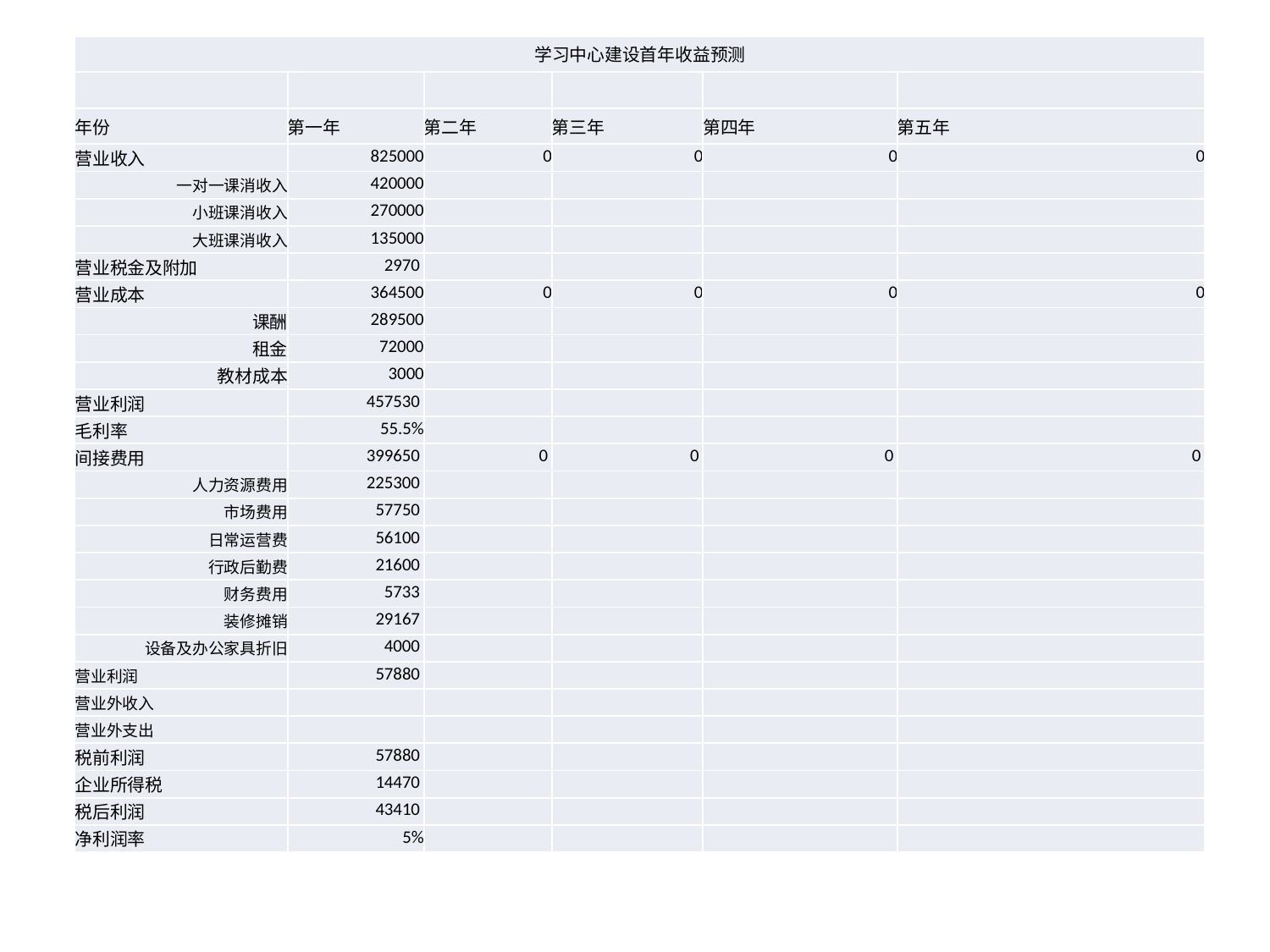

| 学习中心建设首年收益预测 |  |  |  |  |  |
| --- | --- | --- | --- | --- | --- |
|  |  |  |  |  |  |
| 年份 | 第一年 | 第二年 | 第三年 | 第四年 | 第五年 |
| 营业收入 | 825000 | 0 | 0 | 0 | 0 |
| 一对一课消收入 | 420000 |  |  |  |  |
| 小班课消收入 | 270000 |  |  |  |  |
| 大班课消收入 | 135000 |  |  |  |  |
| 营业税金及附加 | 2970 |  |  |  |  |
| 营业成本 | 364500 | 0 | 0 | 0 | 0 |
| 课酬 | 289500 |  |  |  |  |
| 租金 | 72000 |  |  |  |  |
| 教材成本 | 3000 |  |  |  |  |
| 营业利润 | 457530 |  |  |  |  |
| 毛利率 | 55.5% |  |  |  |  |
| 间接费用 | 399650 | 0 | 0 | 0 | 0 |
| 人力资源费用 | 225300 |  |  |  |  |
| 市场费用 | 57750 |  |  |  |  |
| 日常运营费 | 56100 |  |  |  |  |
| 行政后勤费 | 21600 |  |  |  |  |
| 财务费用 | 5733 |  |  |  |  |
| 装修摊销 | 29167 |  |  |  |  |
| 设备及办公家具折旧 | 4000 |  |  |  |  |
| 营业利润 | 57880 |  |  |  |  |
| 营业外收入 |  |  |  |  |  |
| 营业外支出 |  |  |  |  |  |
| 税前利润 | 57880 |  |  |  |  |
| 企业所得税 | 14470 |  |  |  |  |
| 税后利润 | 43410 |  |  |  |  |
| 净利润率 | 5% |  |  |  |  |
#